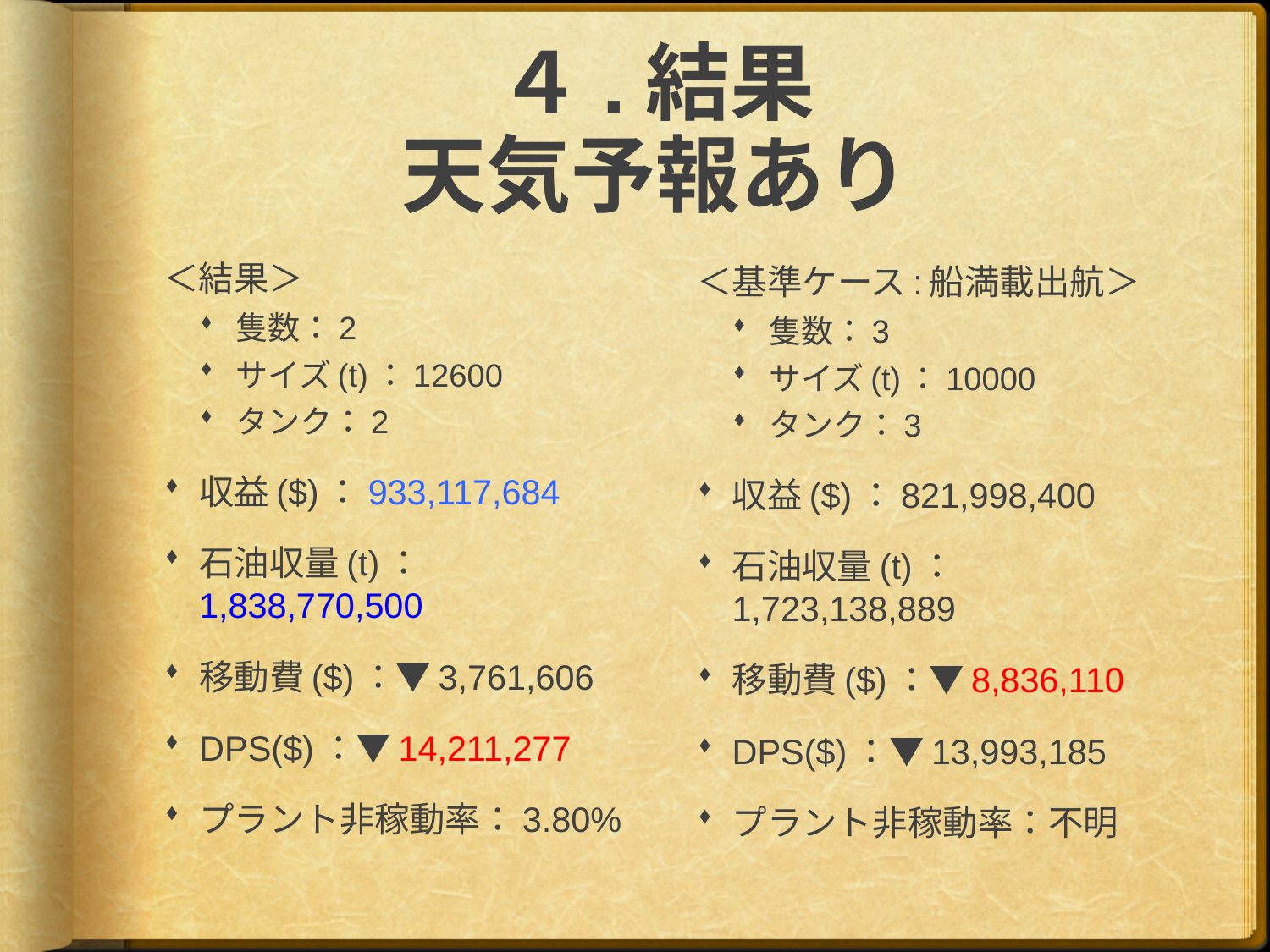

# ４.結果 天気予報あり
＜結果＞
隻数：2
サイズ(t)：12600
タンク：2
収益($)：933,117,684
石油収量(t)：1,838,770,500
移動費($)：▼3,761,606
DPS($)：▼14,211,277
プラント非稼動率：3.80%
＜基準ケース:船満載出航＞
隻数：3
サイズ(t)：10000
タンク：3
収益($)：821,998,400
石油収量(t)：1,723,138,889
移動費($)：▼8,836,110
DPS($)：▼13,993,185
プラント非稼動率：不明